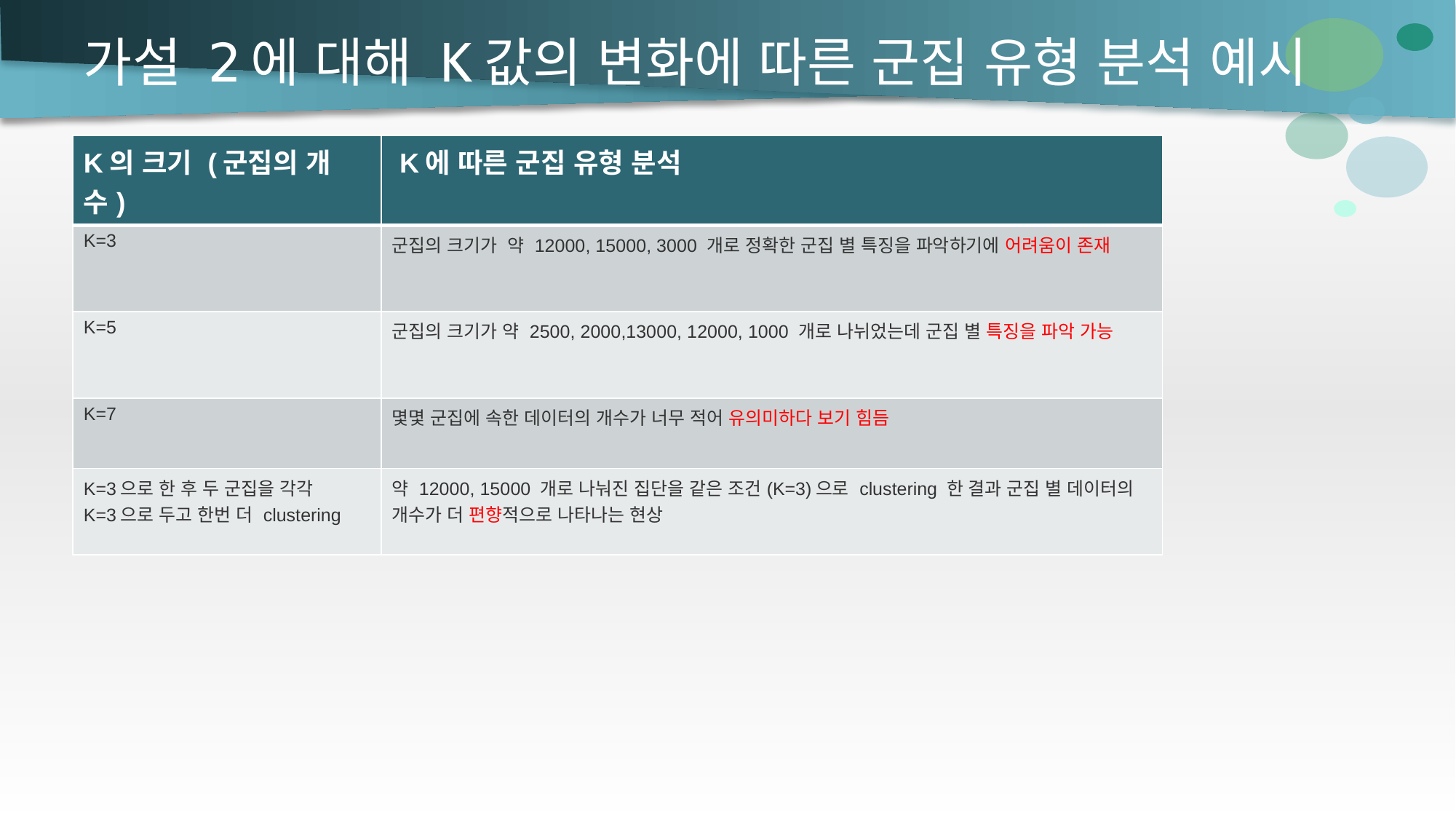

# 가설 2에 대해 K값의 변화에 따른 군집 유형 분석 예시
| K의 크기 (군집의 개수) | K에 따른 군집 유형 분석 |
| --- | --- |
| K=3 | 군집의 크기가 약 12000, 15000, 3000 개로 정확한 군집 별 특징을 파악하기에 어려움이 존재 |
| K=5 | 군집의 크기가 약 2500, 2000,13000, 12000, 1000 개로 나뉘었는데 군집 별 특징을 파악 가능 |
| K=7 | 몇몇 군집에 속한 데이터의 개수가 너무 적어 유의미하다 보기 힘듬 |
| K=3으로 한 후 두 군집을 각각 K=3으로 두고 한번 더 clustering | 약 12000, 15000 개로 나눠진 집단을 같은 조건(K=3)으로 clustering 한 결과 군집 별 데이터의 개수가 더 편향적으로 나타나는 현상 |